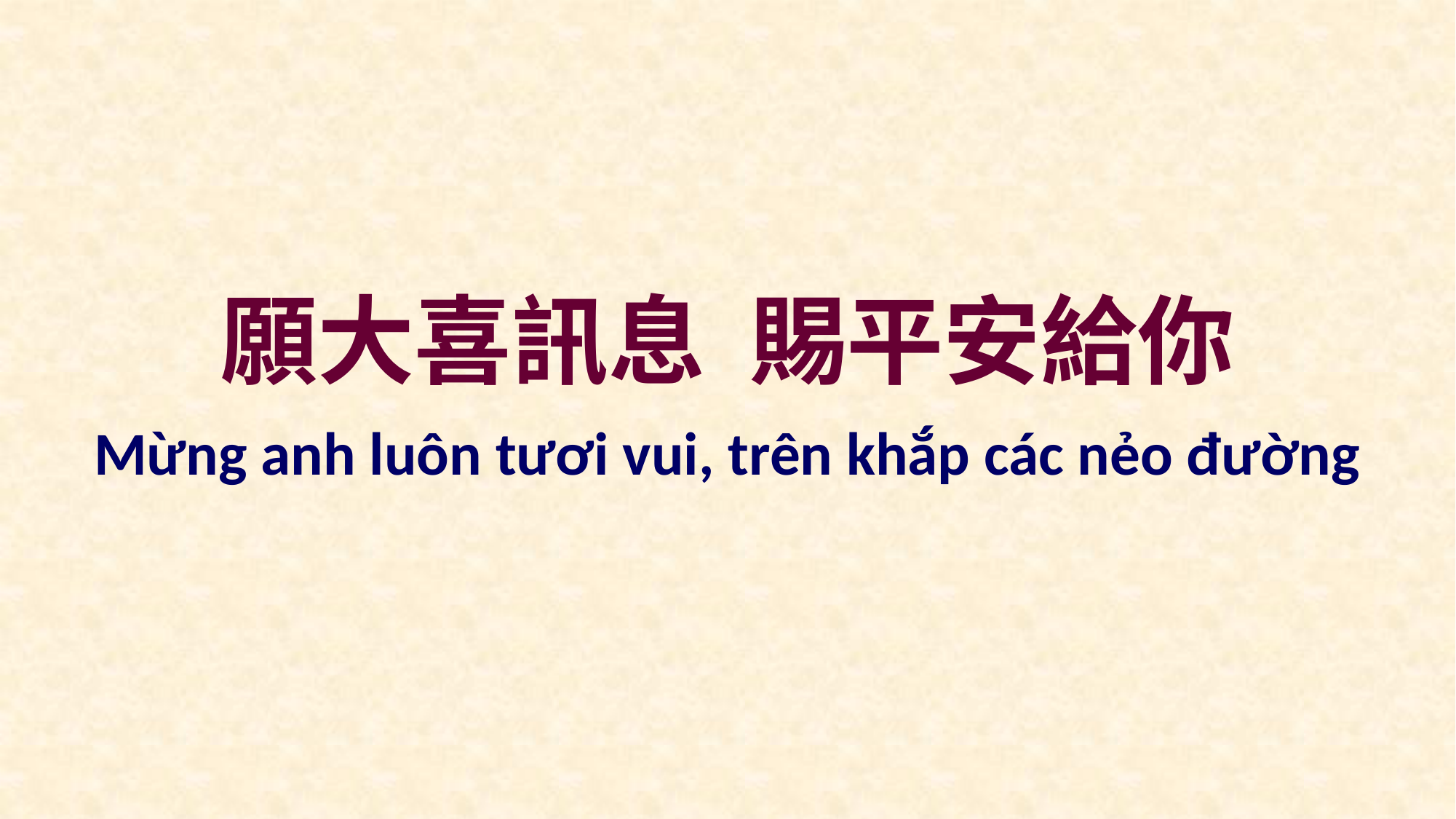

願大喜訊息  賜平安給你
Mừng anh luôn tươi vui, trên khắp các nẻo đường